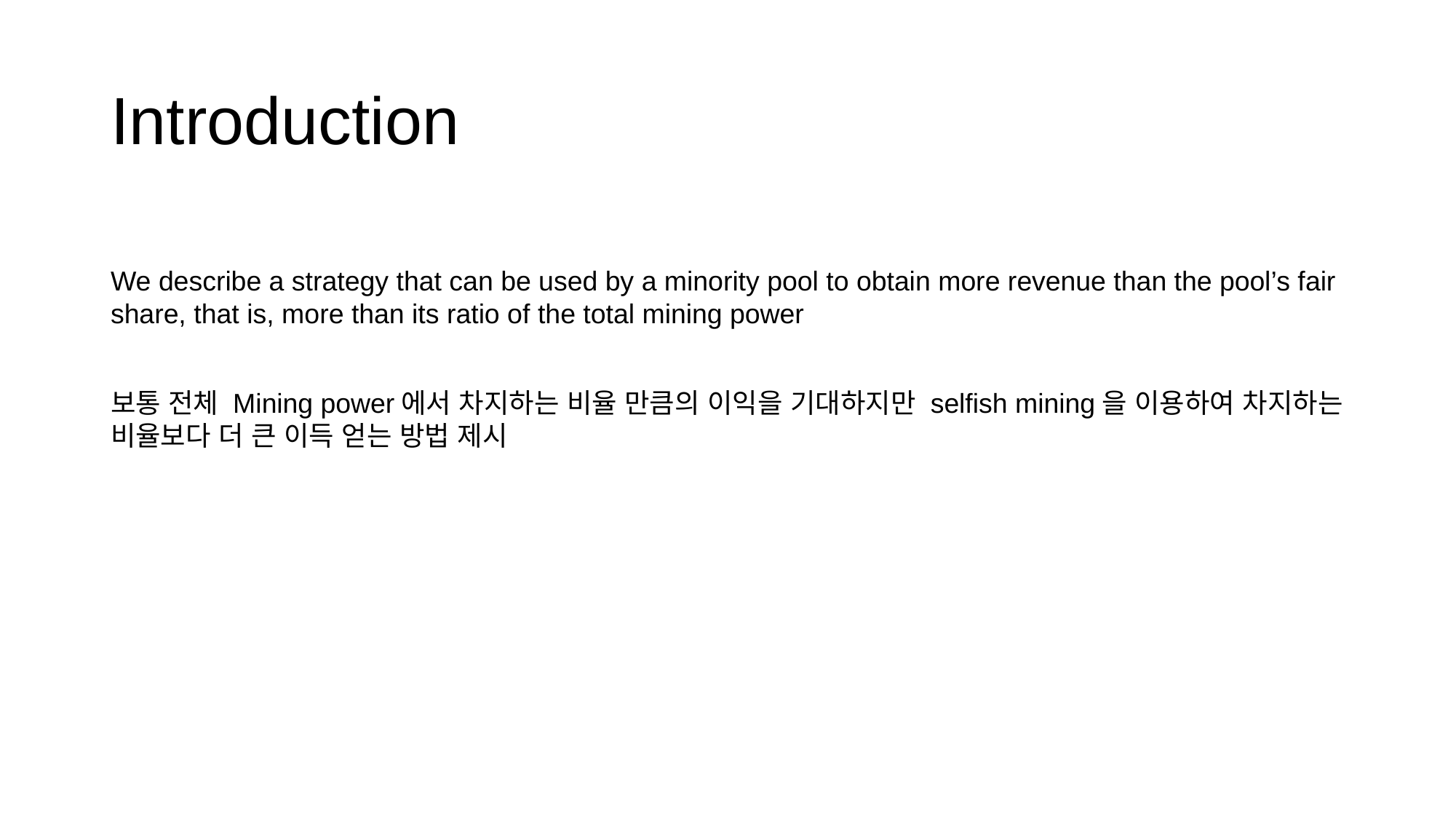

# Introduction
We describe a strategy that can be used by a minority pool to obtain more revenue than the pool’s fair share, that is, more than its ratio of the total mining power
보통 전체 Mining power에서 차지하는 비율 만큼의 이익을 기대하지만 selfish mining을 이용하여 차지하는 비율보다 더 큰 이득 얻는 방법 제시